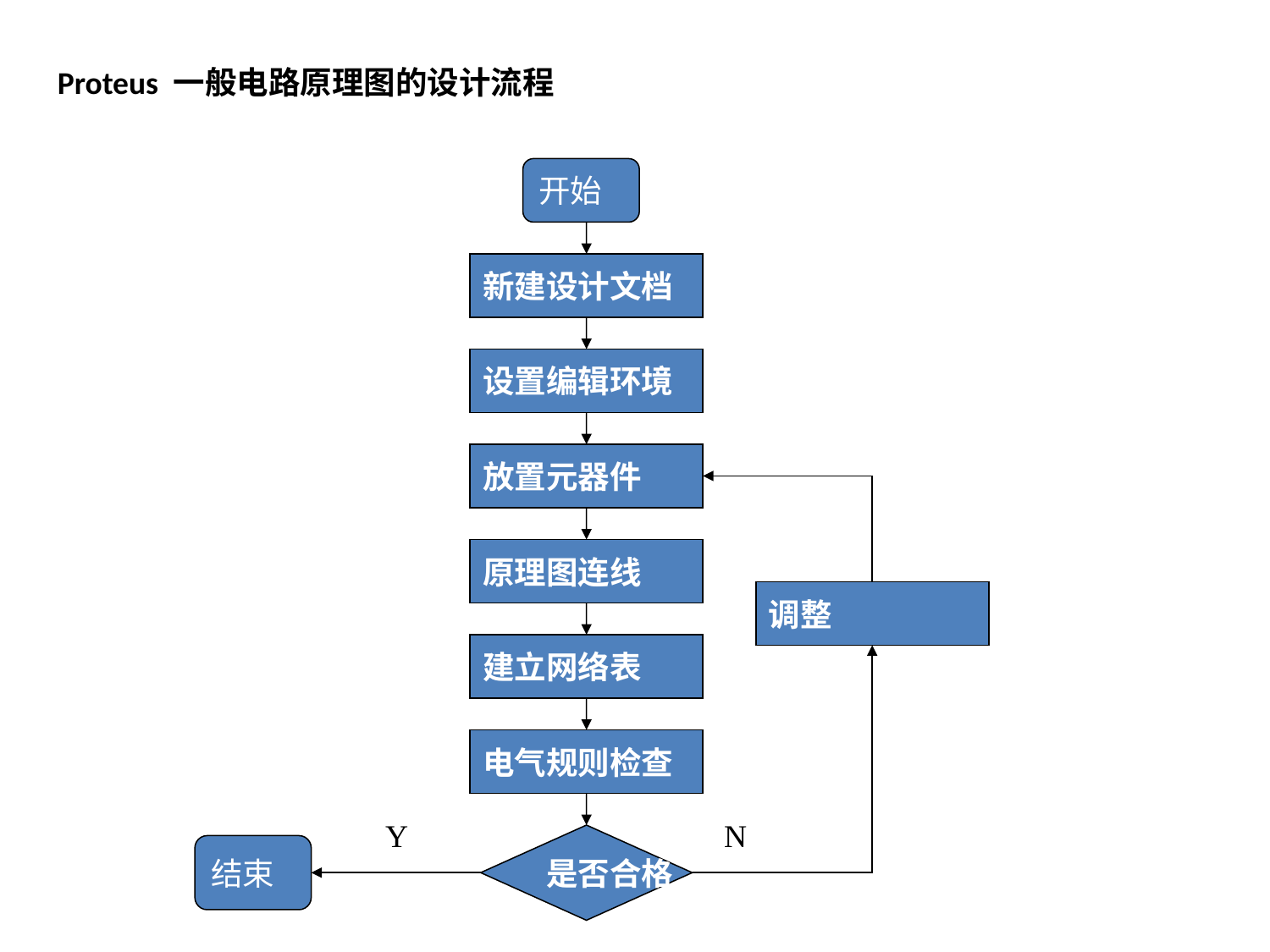

Proteus 一般电路原理图的设计流程
开始

新建设计文档

设置编辑环境

放置元器件

原理图连线
调整

建立网络表

电气规则检查

Y
N
是否合格
结束